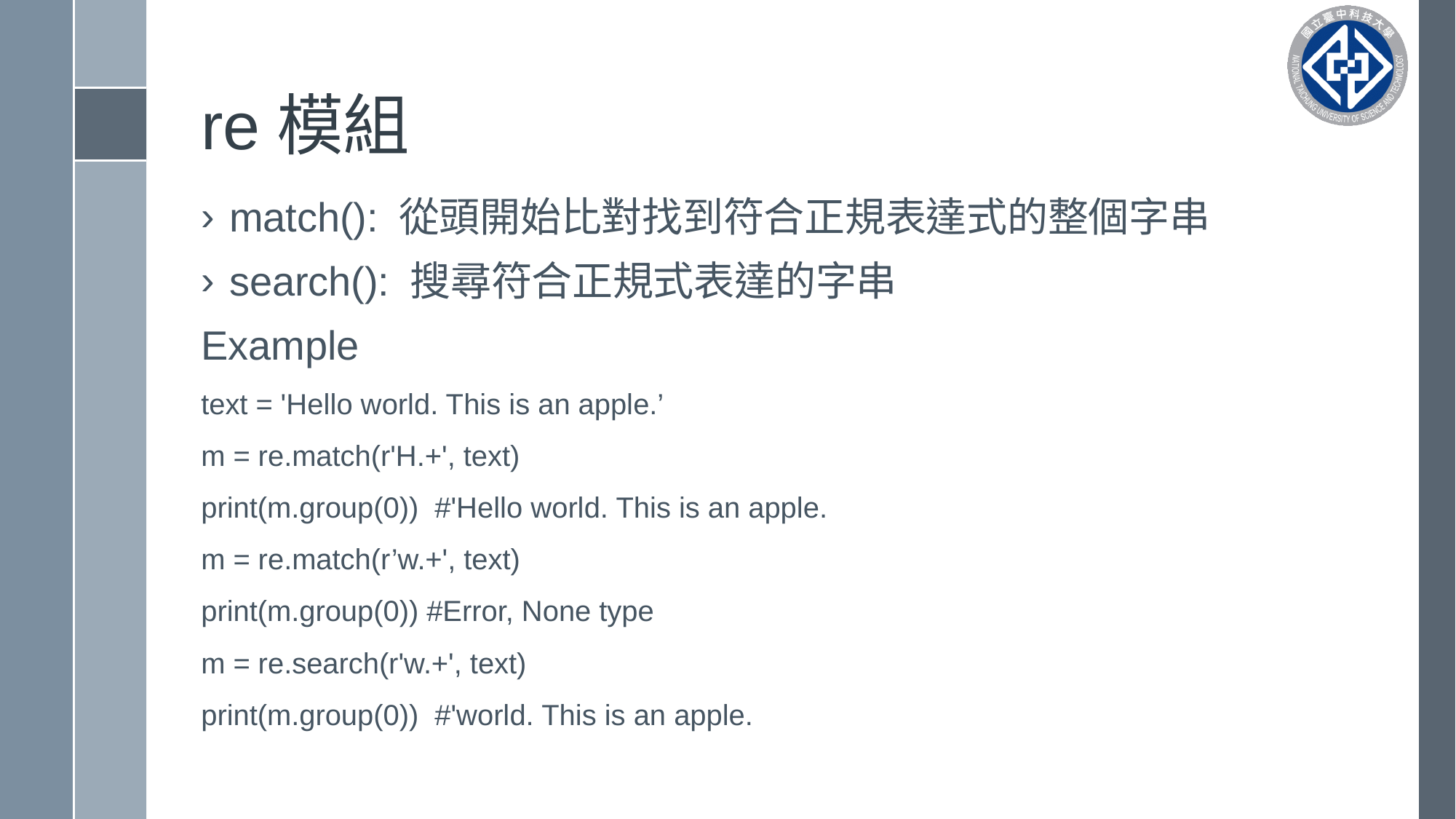

# re模組
match(): 從頭開始比對找到符合正規表達式的整個字串
search(): 搜尋符合正規式表達的字串
Example
text = 'Hello world. This is an apple.’
m = re.match(r'H.+', text)
print(m.group(0))  #'Hello world. This is an apple.
m = re.match(r’w.+', text)
print(m.group(0)) #Error, None type
m = re.search(r'w.+', text)
print(m.group(0))  #'world. This is an apple.